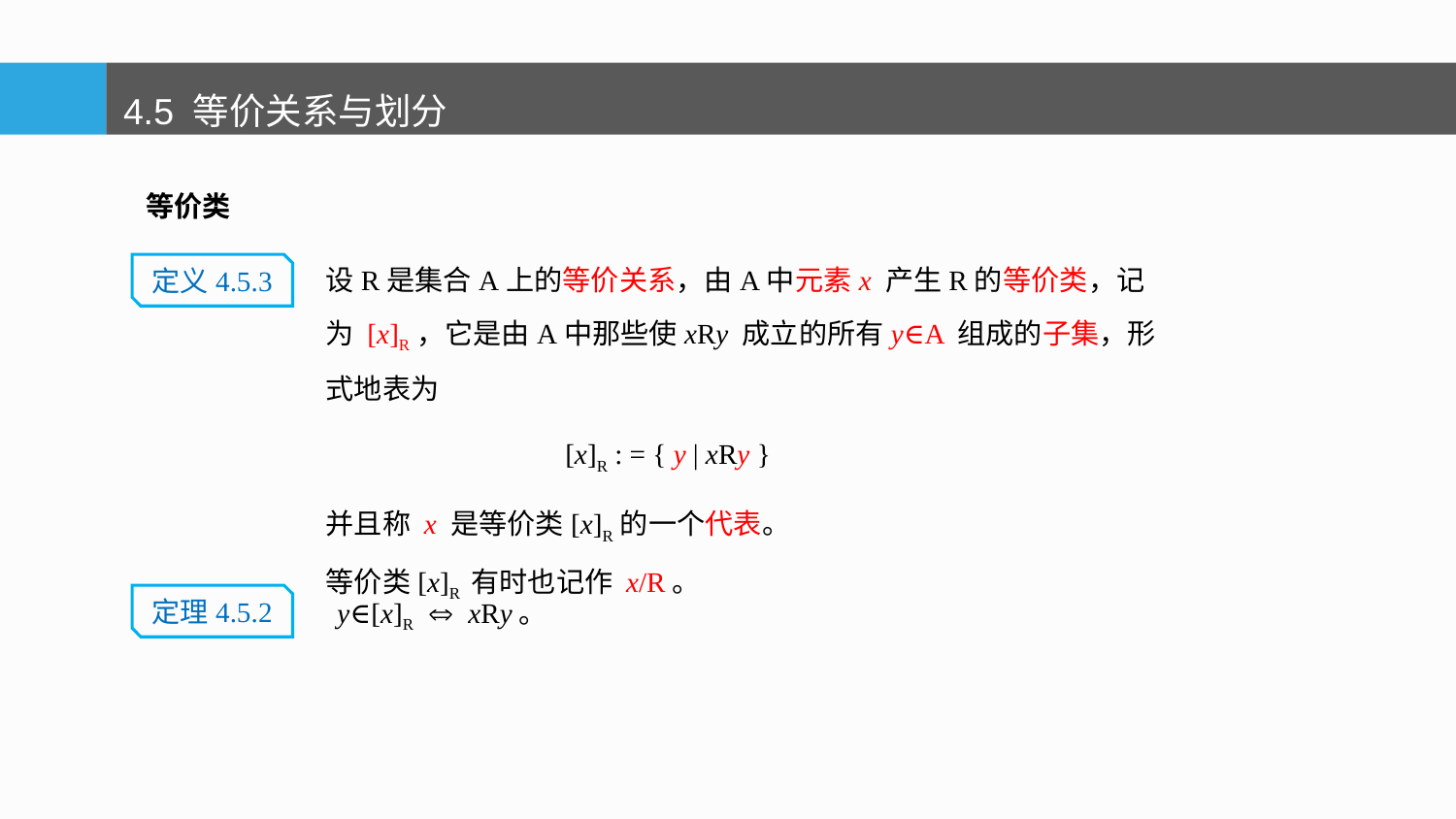

4.5 等价关系与划分

等价类

设R是集合A上的等价关系，由A中元素x 产生R的等价类，记为 [x]R，它是由A中那些使xRy 成立的所有y∈A 组成的子集，形式地表为
                                  [x]R : = { y | xRy }
并且称 x 是等价类[x]R的一个代表。
等价类[x]R 有时也记作 x/R。
定义4.5.3
定理4.5.2
y∈[x]R  ⇔  xRy。